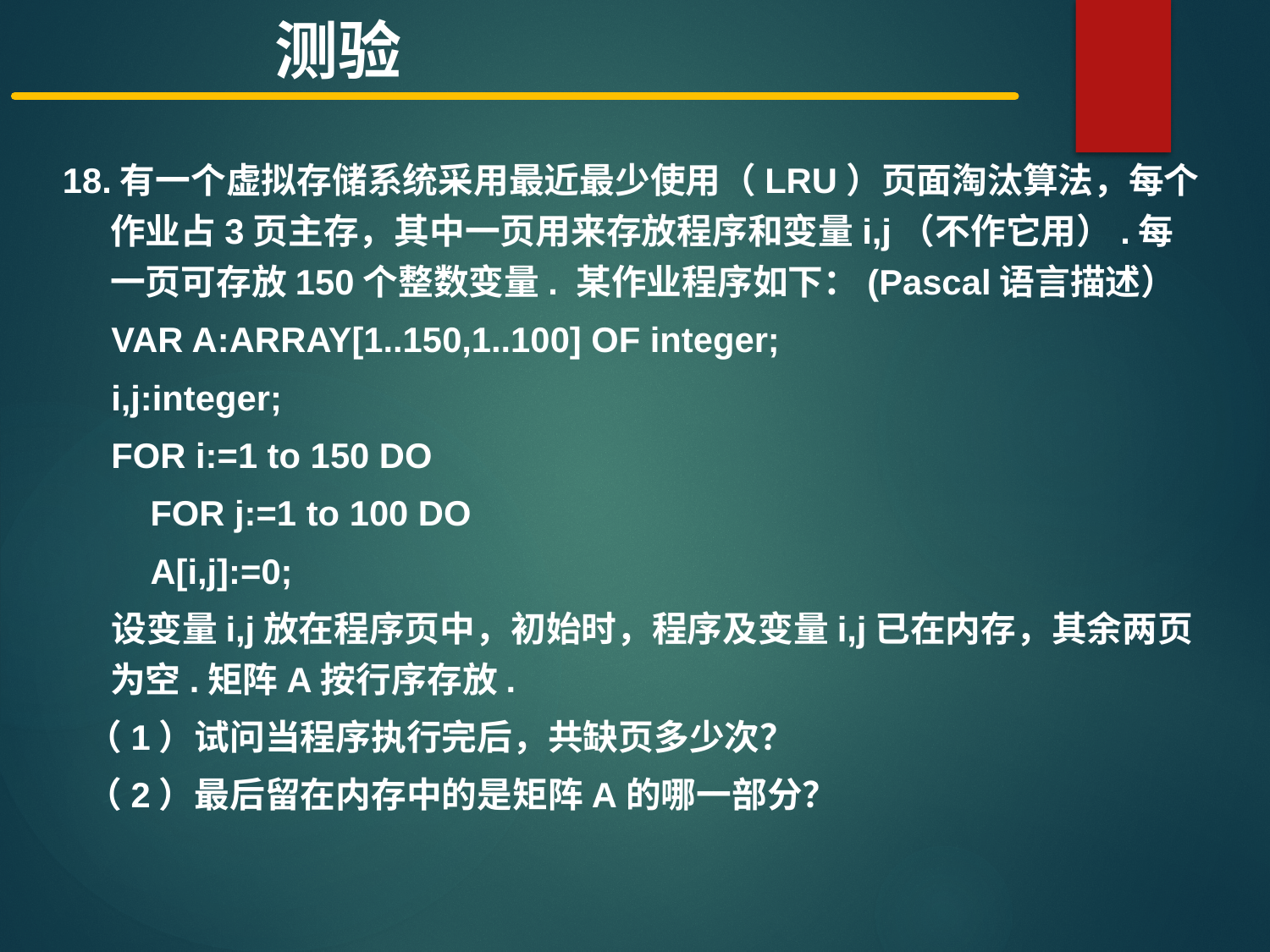

测验

18.有一个虚拟存储系统采用最近最少使用（LRU）页面淘汰算法，每个作业占3页主存，其中一页用来存放程序和变量i,j（不作它用）.每一页可存放150个整数变量. 某作业程序如下：(Pascal语言描述）
     VAR A:ARRAY[1..150,1..100] OF integer;
     i,j:integer;
     FOR i:=1 to 150 DO
         FOR j:=1 to 100 DO
         A[i,j]:=0;
     设变量i,j放在程序页中，初始时，程序及变量i,j已在内存，其余两页为空.矩阵A按行序存放.
  （1）试问当程序执行完后，共缺页多少次？
  （2）最后留在内存中的是矩阵A的哪一部分？